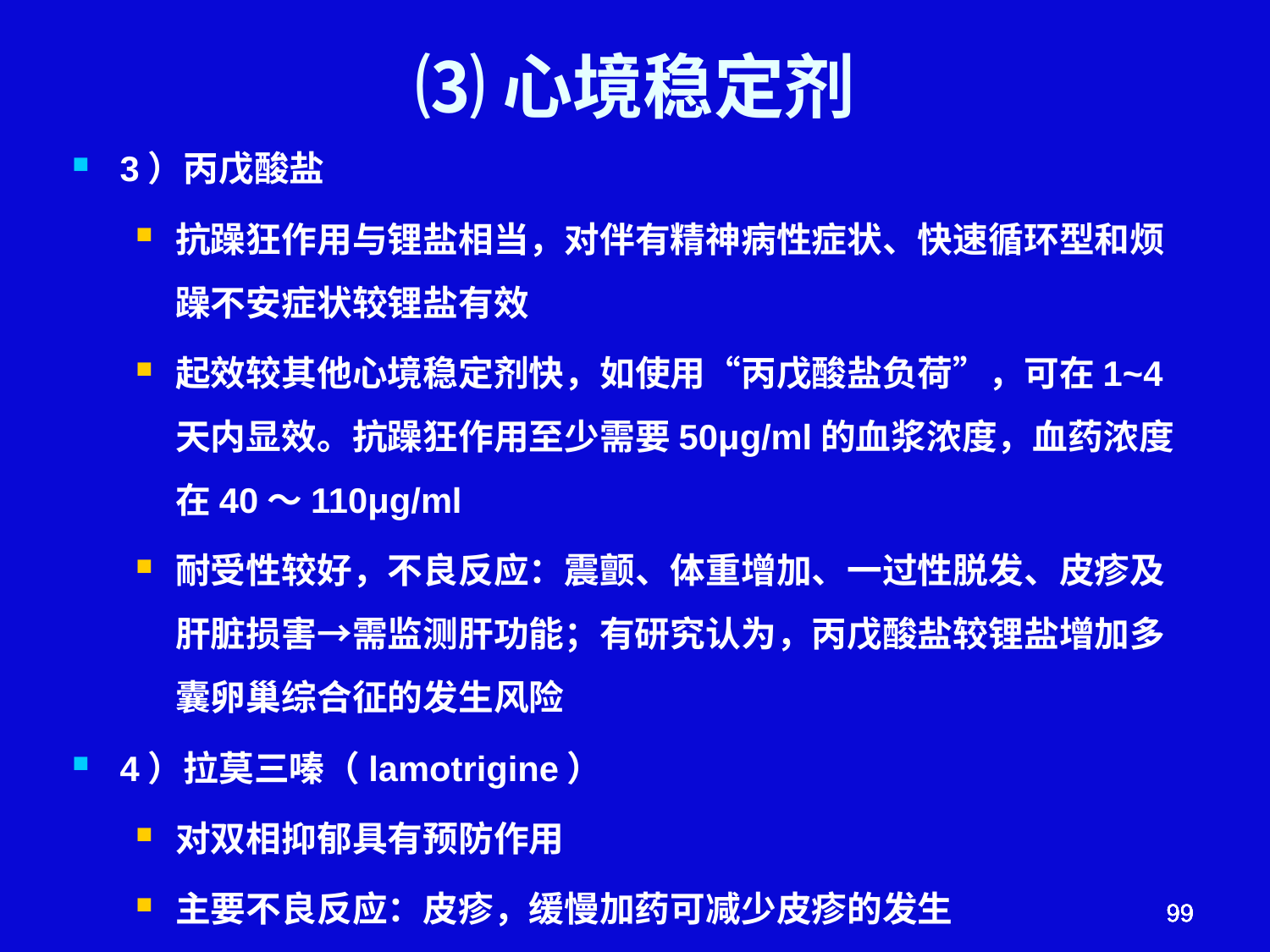

# ⑶心境稳定剂
3）丙戊酸盐
抗躁狂作用与锂盐相当，对伴有精神病性症状、快速循环型和烦躁不安症状较锂盐有效
起效较其他心境稳定剂快，如使用“丙戊酸盐负荷”，可在1~4天内显效。抗躁狂作用至少需要50μg/ml的血浆浓度，血药浓度在40～110μg/ml
耐受性较好，不良反应：震颤、体重增加、一过性脱发、皮疹及肝脏损害→需监测肝功能；有研究认为，丙戊酸盐较锂盐增加多囊卵巢综合征的发生风险
4）拉莫三嗪（lamotrigine）
对双相抑郁具有预防作用
主要不良反应：皮疹，缓慢加药可减少皮疹的发生
99
99
99
99
99
99